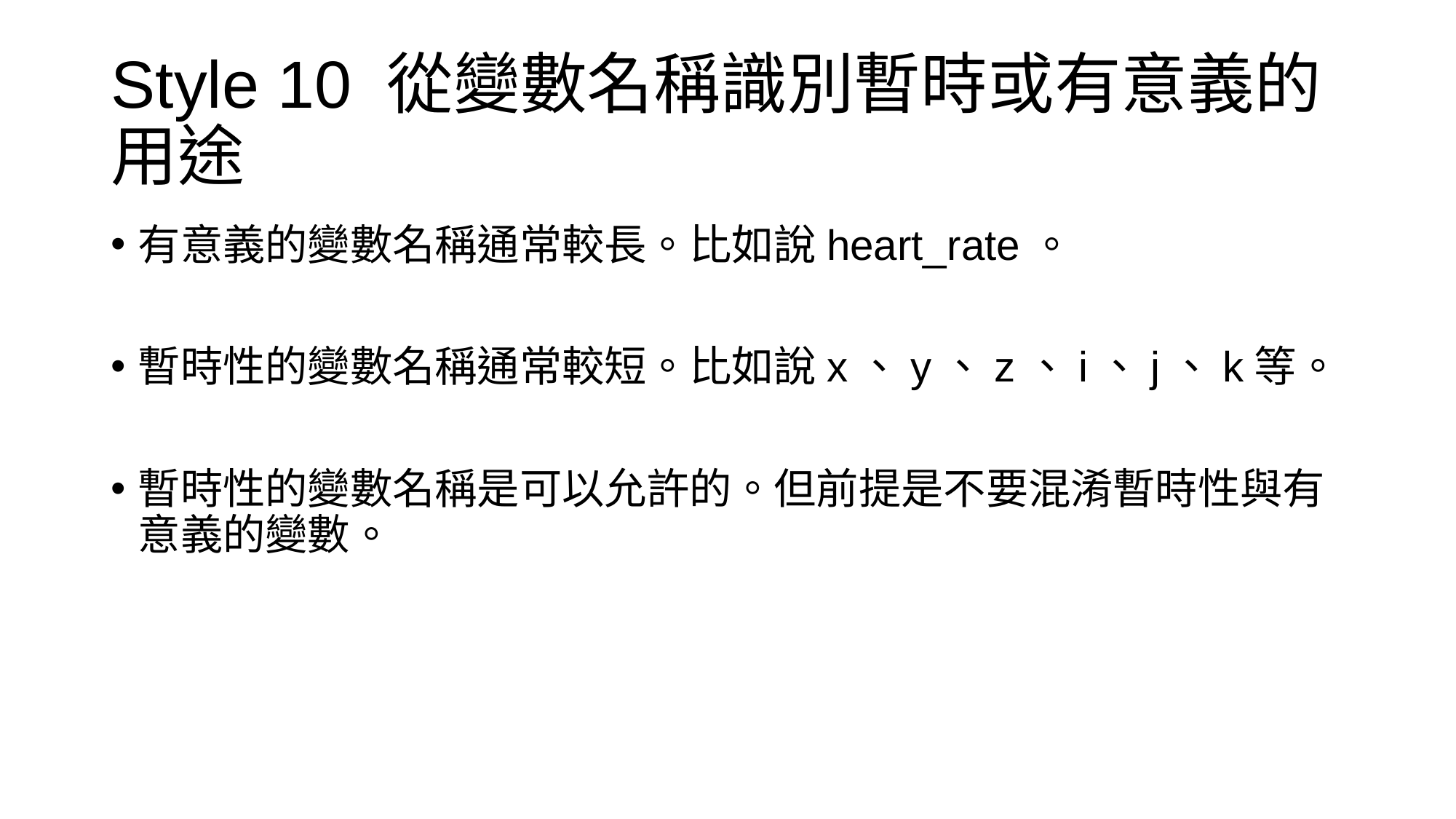

# Style 10 從變數名稱識別暫時或有意義的用途
有意義的變數名稱通常較長。比如說heart_rate。

暫時性的變數名稱通常較短。比如說x、y、z、i、j、k等。

暫時性的變數名稱是可以允許的。但前提是不要混淆暫時性與有意義的變數。